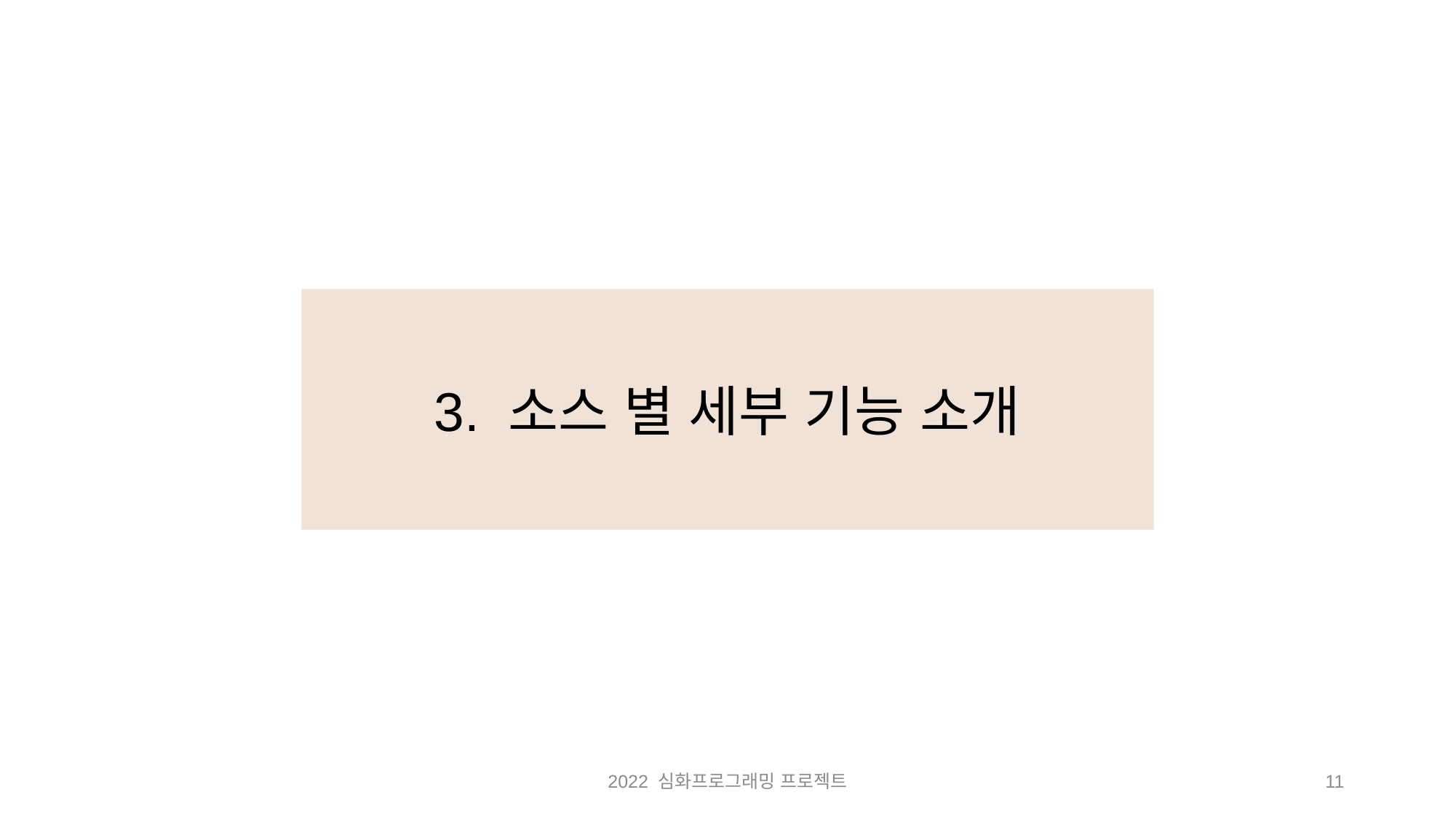

3. 소스 별 세부 기능 소개
2022 심화프로그래밍 프로젝트
11